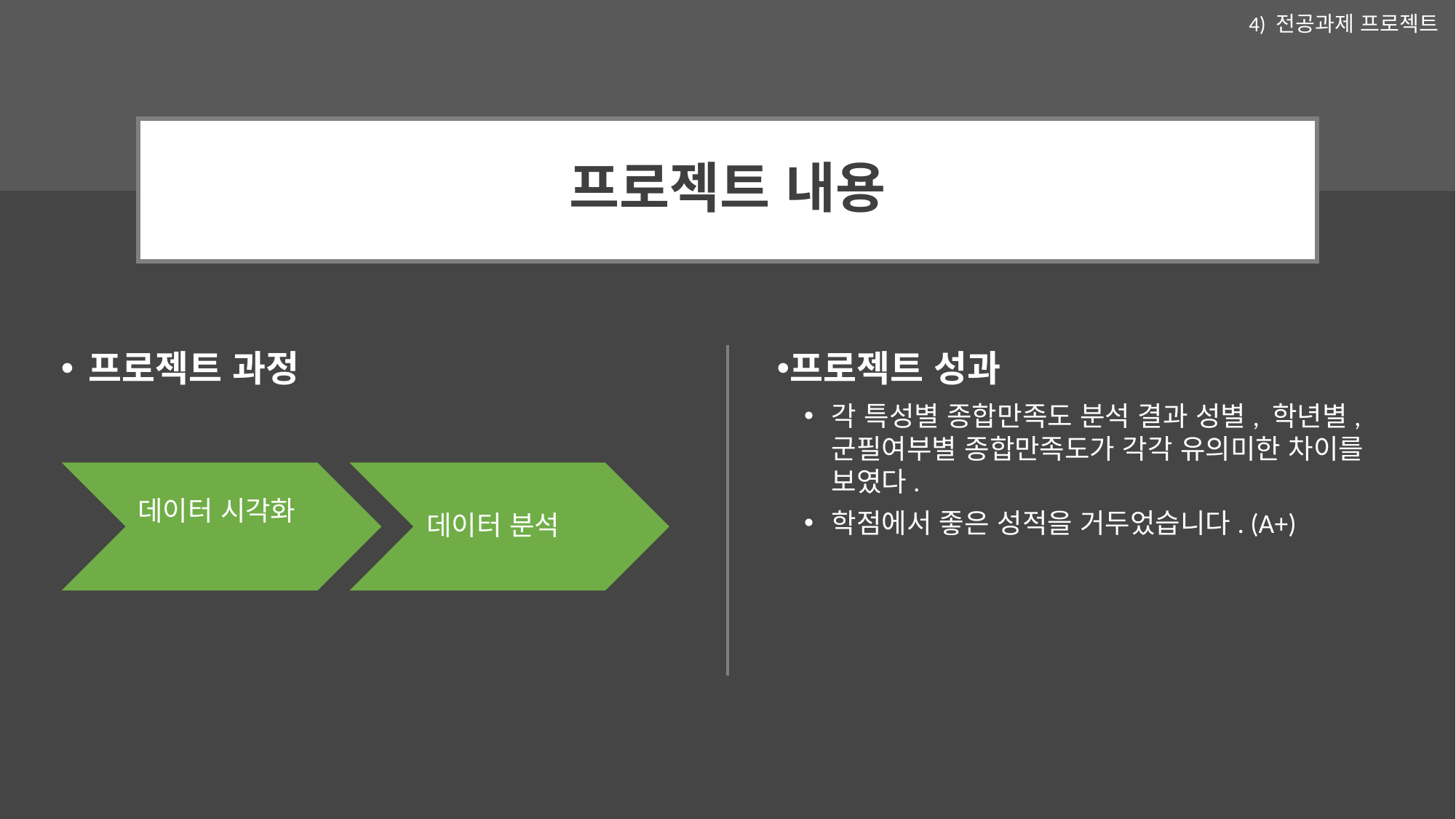

4) 전공과제 프로젝트

# 프로젝트 내용
데이터 시각화
데이터 분석
프로젝트 성과
각 특성별 종합만족도 분석 결과 성별, 학년별, 군필여부별 종합만족도가 각각 유의미한 차이를 보였다.
학점에서 좋은 성적을 거두었습니다. (A+)
프로젝트 과정